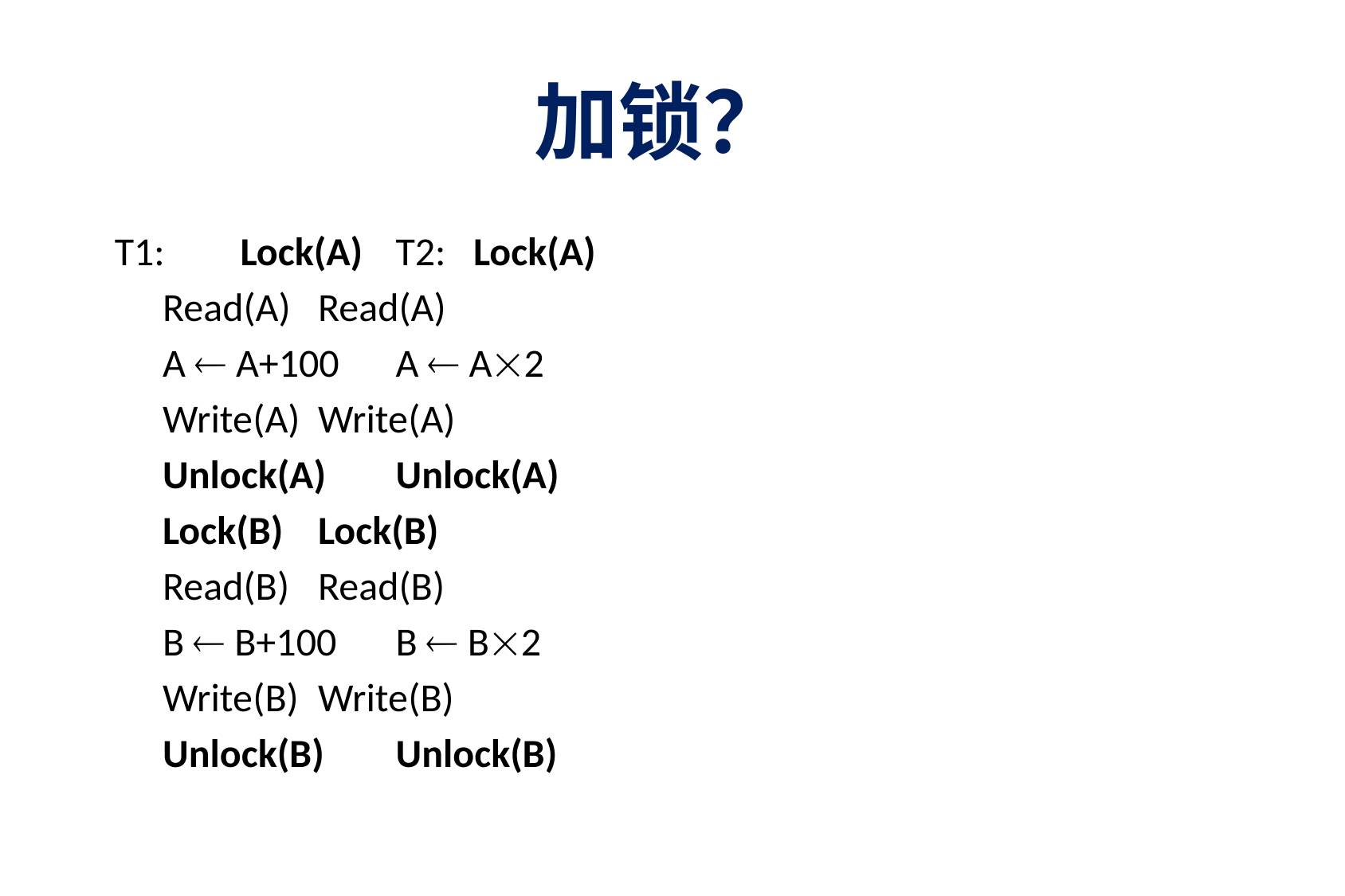

# 加锁？
T1:	Lock(A)			T2:	Lock(A)
		Read(A)			Read(A)
		A ← A+100			A ← A×2
		Write(A)			Write(A)
		Unlock(A)			Unlock(A)
		Lock(B)				Lock(B)
		Read(B)				Read(B)
		B ← B+100			B ← B×2
		Write(B)			Write(B)
		Unlock(B)			Unlock(B)